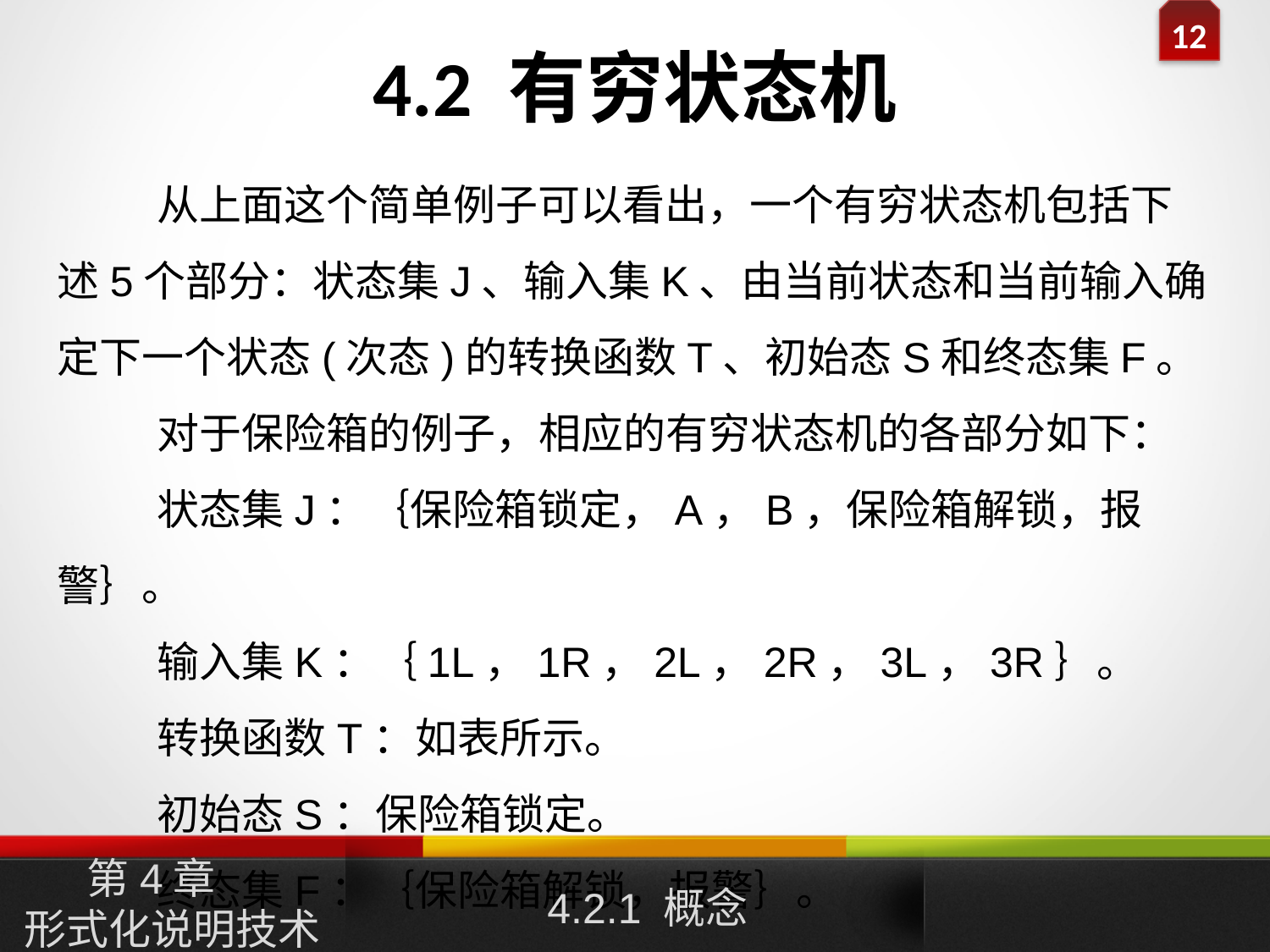

# 4.2 有穷状态机
从上面这个简单例子可以看出，一个有穷状态机包括下述5个部分：状态集J、输入集K、由当前状态和当前输入确定下一个状态(次态)的转换函数T、初始态S和终态集F。
对于保险箱的例子，相应的有穷状态机的各部分如下：
状态集J：｛保险箱锁定，A，B，保险箱解锁，报警｝。
输入集K：｛1L，1R，2L，2R，3L，3R｝。
转换函数T：如表所示。
初始态S：保险箱锁定。
终态集F：｛保险箱解锁，报警｝。
第4章
形式化说明技术
4.2.1 概念